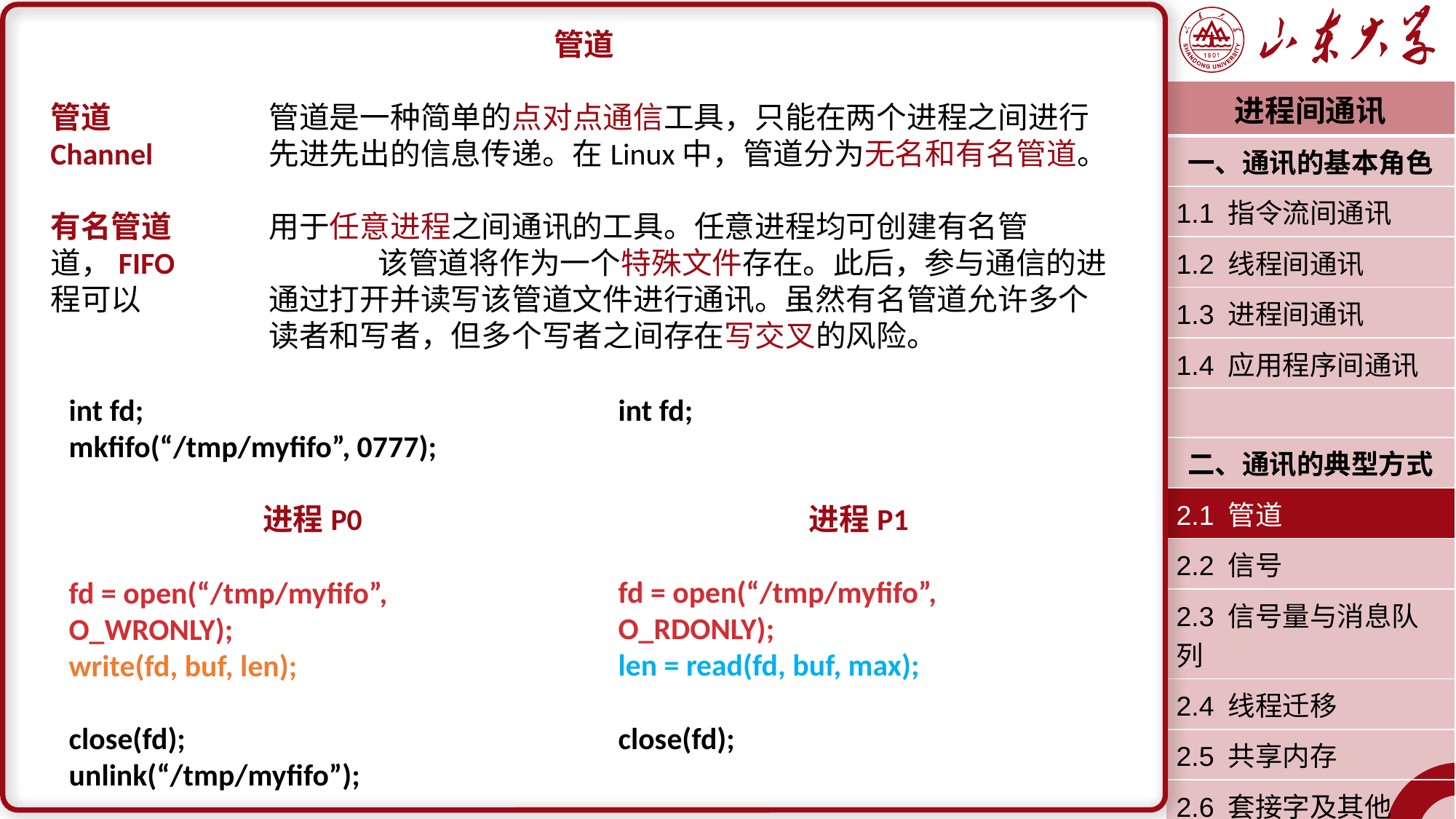

管道

管道		管道是一种简单的点对点通信工具，只能在两个进程之间进行Channel		先进先出的信息传递。在Linux中，管道分为无名和有名管道。

有名管道	用于任意进程之间通讯的工具。任意进程均可创建有名管道，FIFO		该管道将作为一个特殊文件存在。此后，参与通信的进程可以		通过打开并读写该管道文件进行通讯。虽然有名管道允许多个		读者和写者，但多个写者之间存在写交叉的风险。
| 进程间通讯 |
| --- |
| 一、通讯的基本角色 |
| 1.1 指令流间通讯 |
| 1.2 线程间通讯 |
| 1.3 进程间通讯 |
| 1.4 应用程序间通讯 |
|  |
| 二、通讯的典型方式 |
| 2.1 管道 |
| 2.2 信号 |
| 2.3 信号量与消息队列 |
| 2.4 线程迁移 |
| 2.5 共享内存 |
| 2.6 套接字及其他 |
| 潘润宇 2023.06 |
int fd;
mkfifo(“/tmp/myfifo”, 0777);

进程P0

fd = open(“/tmp/myfifo”, O_WRONLY);
write(fd, buf, len);

close(fd);
unlink(“/tmp/myfifo”);
int fd;

进程P1

fd = open(“/tmp/myfifo”, O_RDONLY);
len = read(fd, buf, max);

close(fd);